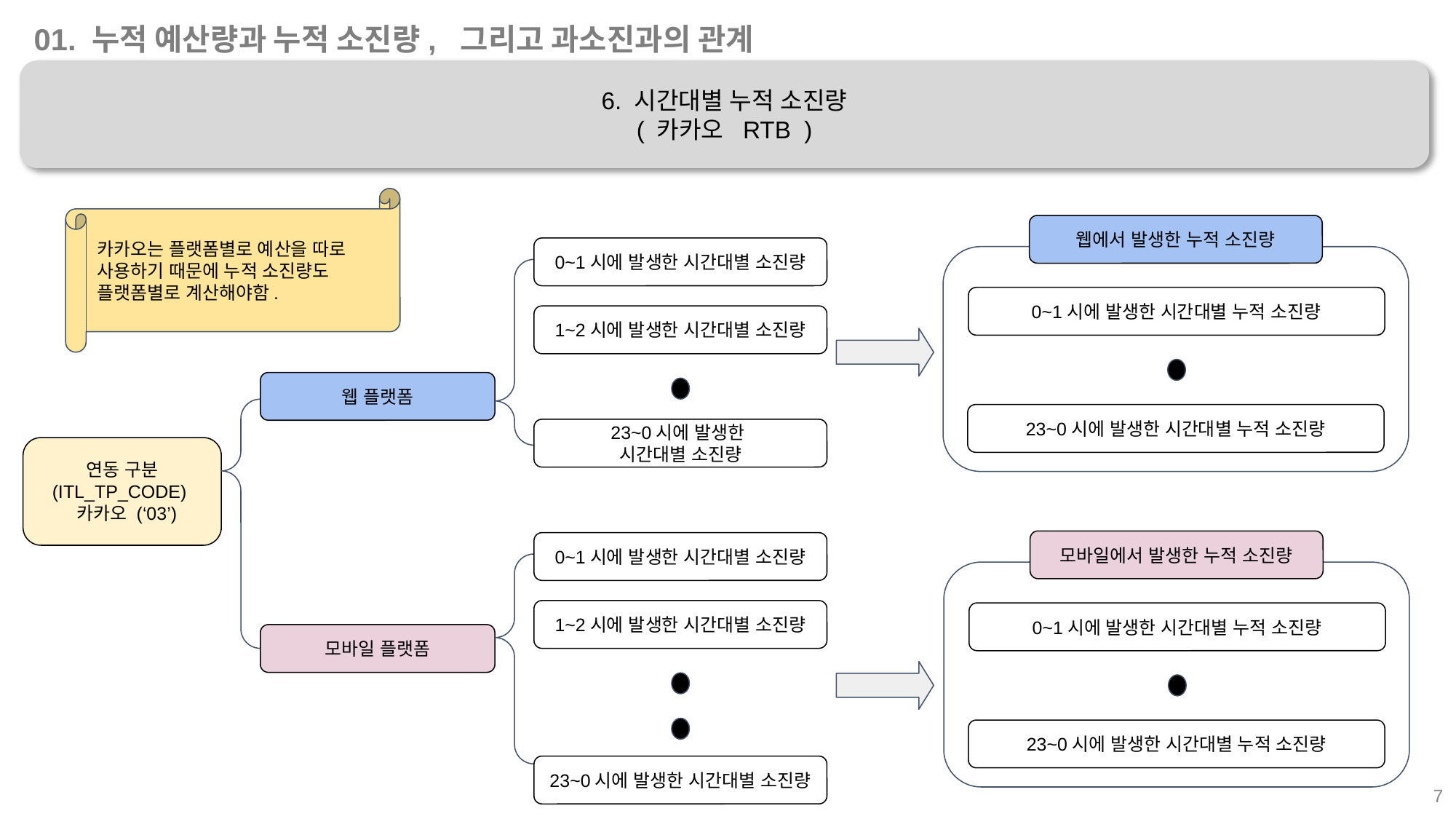

01. 누적 예산량과 누적 소진량,  그리고 과소진과의 관계
6. 시간대별 누적 소진량
( 카카오  RTB  )
카카오는 플랫폼별로 예산을 따로 사용하기 때문에 누적 소진량도 플랫폼별로 계산해야함.
웹에서 발생한 누적 소진량
0~1시에 발생한 시간대별 소진량

0~1시에 발생한 시간대별 누적 소진량
1~2시에 발생한 시간대별 소진량

웹 플랫폼

23~0시에 발생한 시간대별 누적 소진량
23~0시에 발생한
시간대별 소진량
연동 구분 (ITL_TP_CODE)
 카카오 (‘03’)
모바일에서 발생한 누적 소진량
0~1시에 발생한 시간대별 소진량

1~2시에 발생한 시간대별 소진량
0~1시에 발생한 시간대별 누적 소진량
모바일 플랫폼

23~0시에 발생한 시간대별 누적 소진량
23~0시에 발생한 시간대별 소진량
7